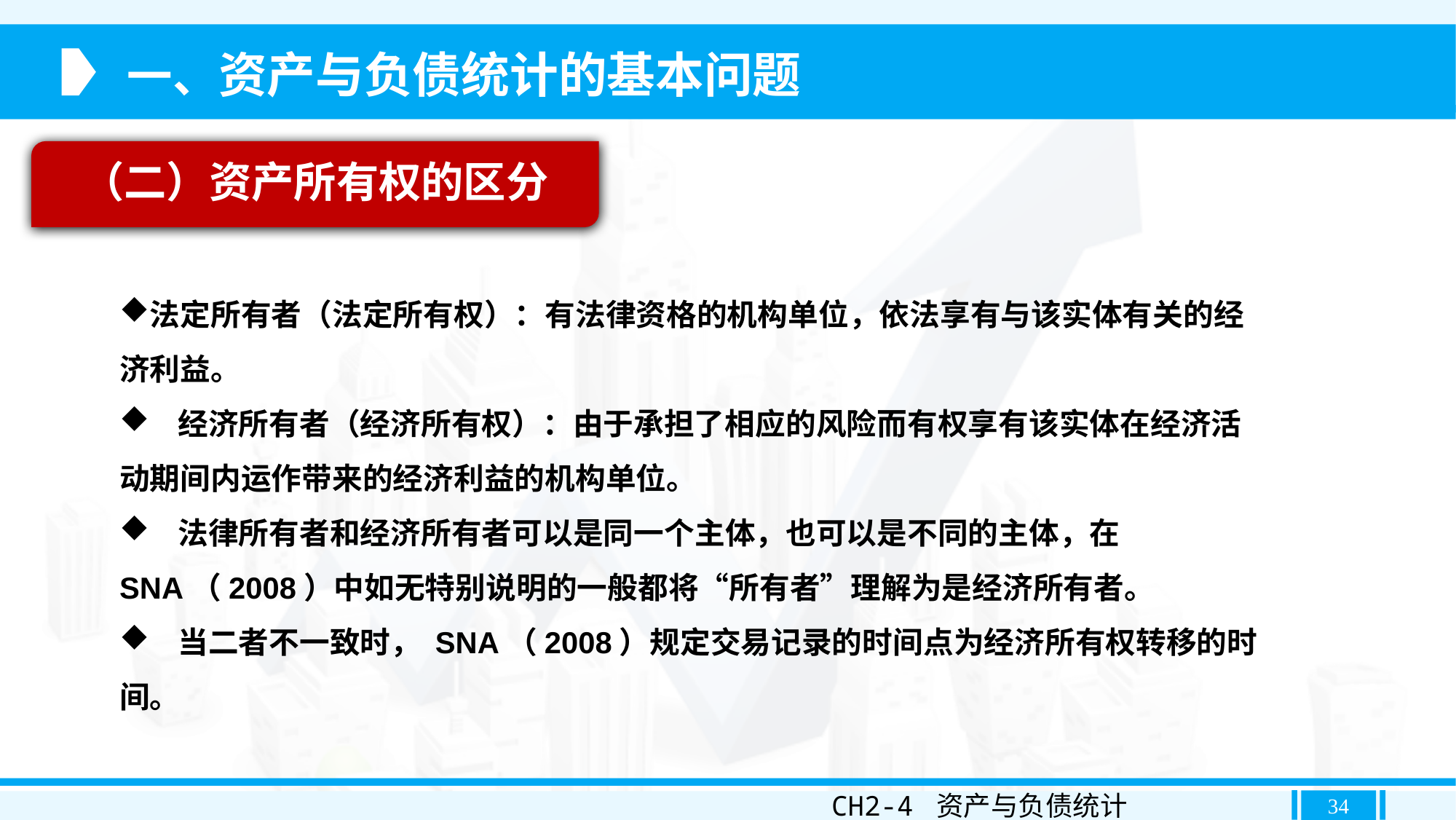

一、资产与负债统计的基本问题

（二）资产所有权的区分
法定所有者（法定所有权）：有法律资格的机构单位，依法享有与该实体有关的经济利益。
   经济所有者（经济所有权）：由于承担了相应的风险而有权享有该实体在经济活动期间内运作带来的经济利益的机构单位。
   法律所有者和经济所有者可以是同一个主体，也可以是不同的主体，在SNA（2008）中如无特别说明的一般都将“所有者”理解为是经济所有者。
   当二者不一致时， SNA（2008）规定交易记录的时间点为经济所有权转移的时间。
CH2-4 资产与负债统计
34